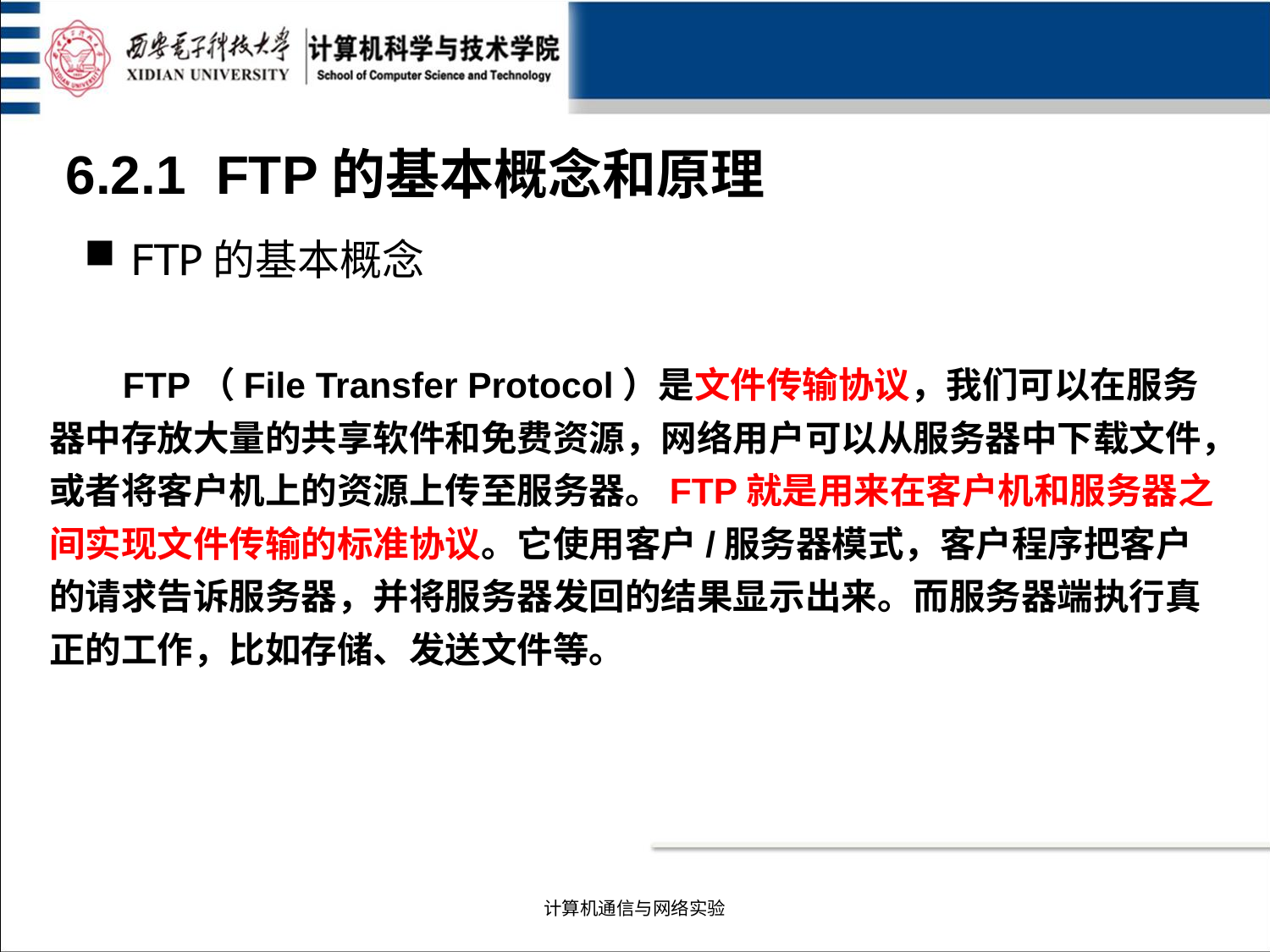

6.2.1  FTP的基本概念和原理
FTP的基本概念

 FTP（File Transfer Protocol）是文件传输协议，我们可以在服务器中存放大量的共享软件和免费资源，网络用户可以从服务器中下载文件，或者将客户机上的资源上传至服务器。FTP就是用来在客户机和服务器之间实现文件传输的标准协议。它使用客户/服务器模式，客户程序把客户的请求告诉服务器，并将服务器发回的结果显示出来。而服务器端执行真正的工作，比如存储、发送文件等。
计算机通信与网络实验